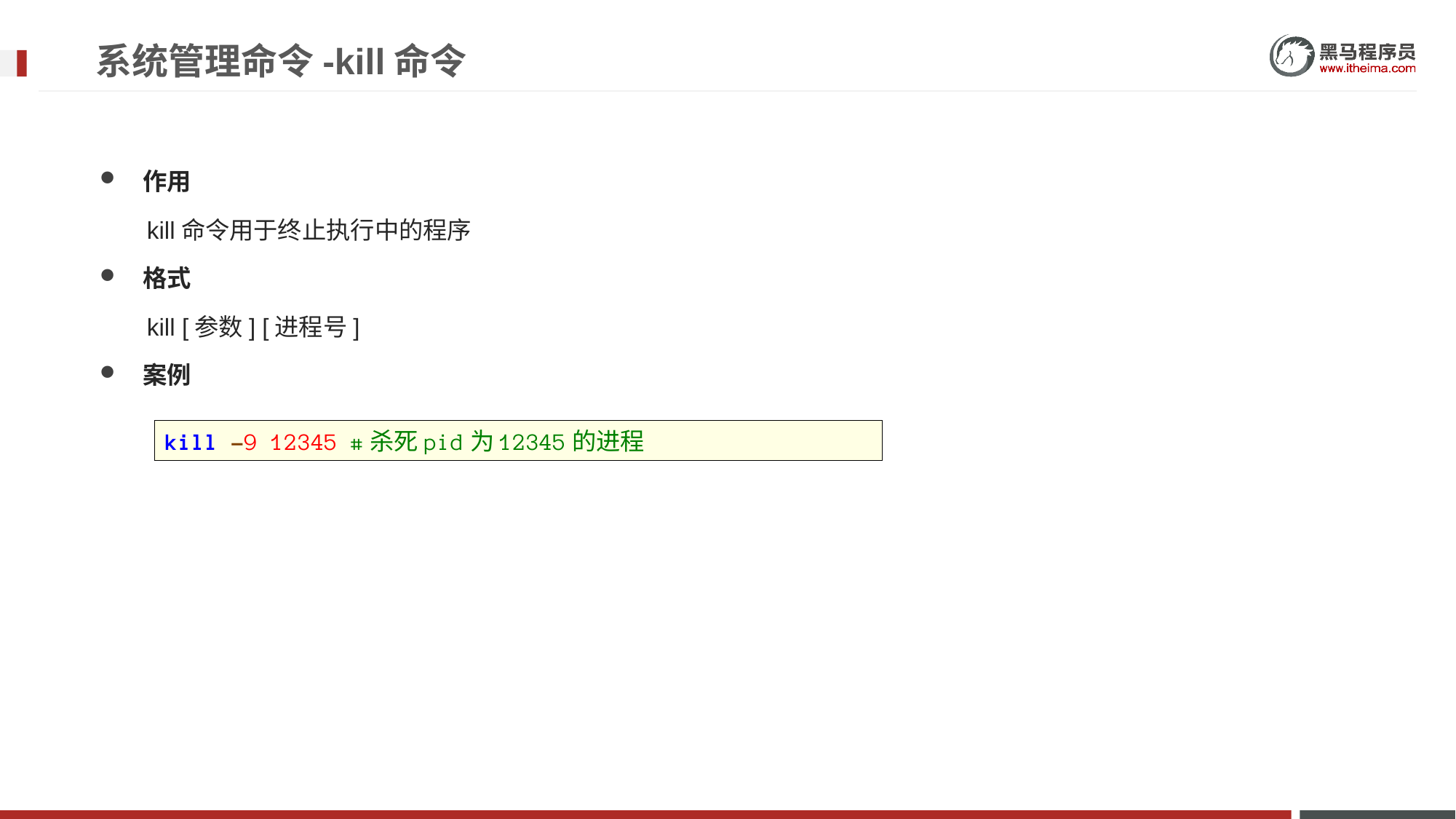

# 系统管理命令-kill命令
作用
       kill命令用于终止执行中的程序
格式
       kill [参数] [进程号]
案例

kill -9 12345 #杀死pid为12345的进程